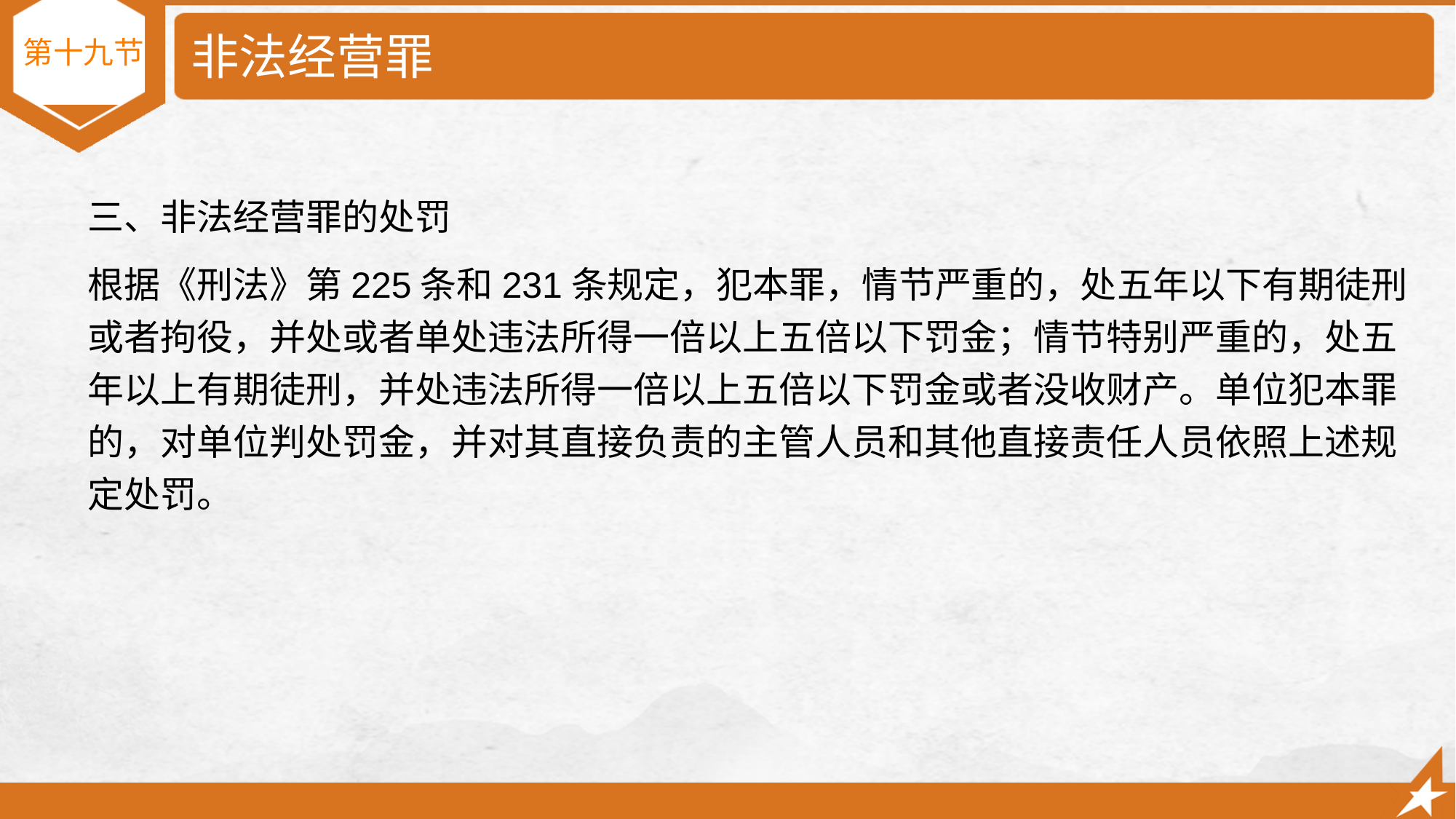

# 非法经营罪
 第十九节

三、非法经营罪的处罚
根据《刑法》第225条和231条规定，犯本罪，情节严重的，处五年以下有期徒刑或者拘役，并处或者单处违法所得一倍以上五倍以下罚金；情节特别严重的，处五年以上有期徒刑，并处违法所得一倍以上五倍以下罚金或者没收财产。单位犯本罪的，对单位判处罚金，并对其直接负责的主管人员和其他直接责任人员依照上述规定处罚。